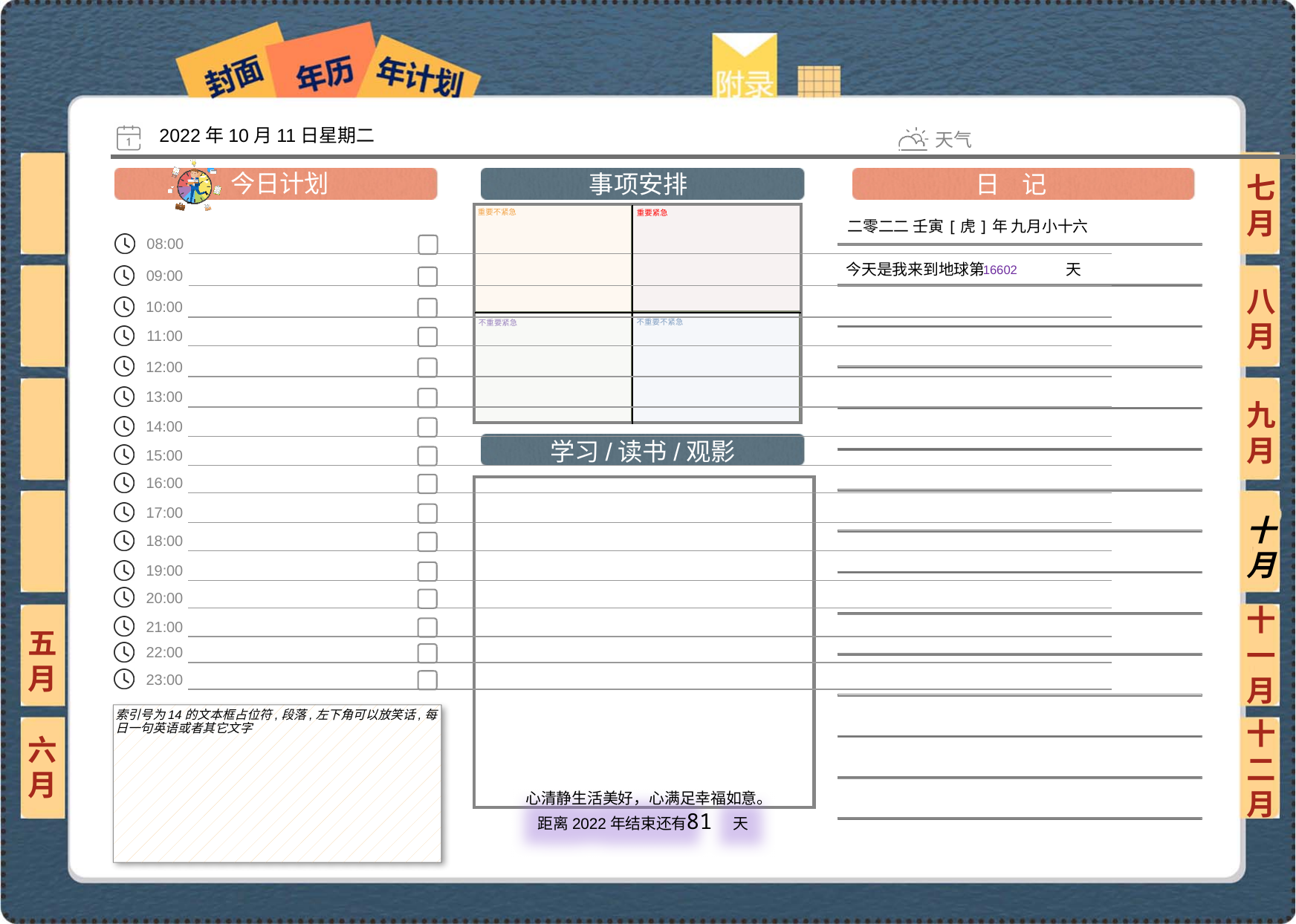

2022年10月11日星期二
七月
二零二二 壬寅[虎]年 九月小十六
16602
八月
九月
十月
十一月
五月
索引号为14的文本框占位符,段落,左下角可以放笑话,每日一句英语或者其它文字
六月
十二月
81
 心清静生活美好，心满足幸福如意。